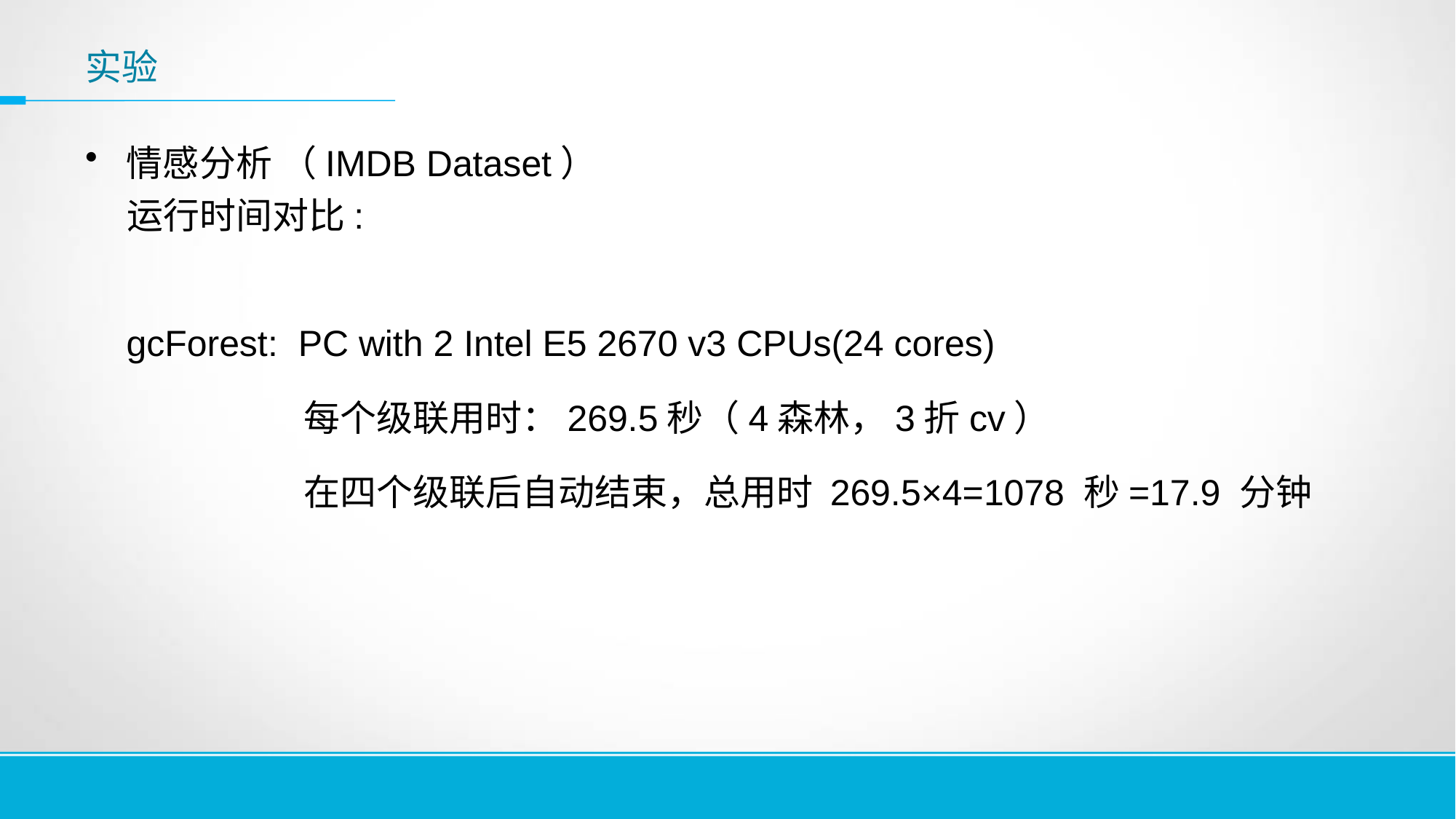

# 实验
情感分析 （IMDB Dataset）
    运行时间对比:

    gcForest:  PC with 2 Intel E5 2670 v3 CPUs(24 cores)
		每个级联用时：269.5秒（4森林，3折cv）
		在四个级联后自动结束，总用时 269.5×4=1078 秒=17.9 分钟